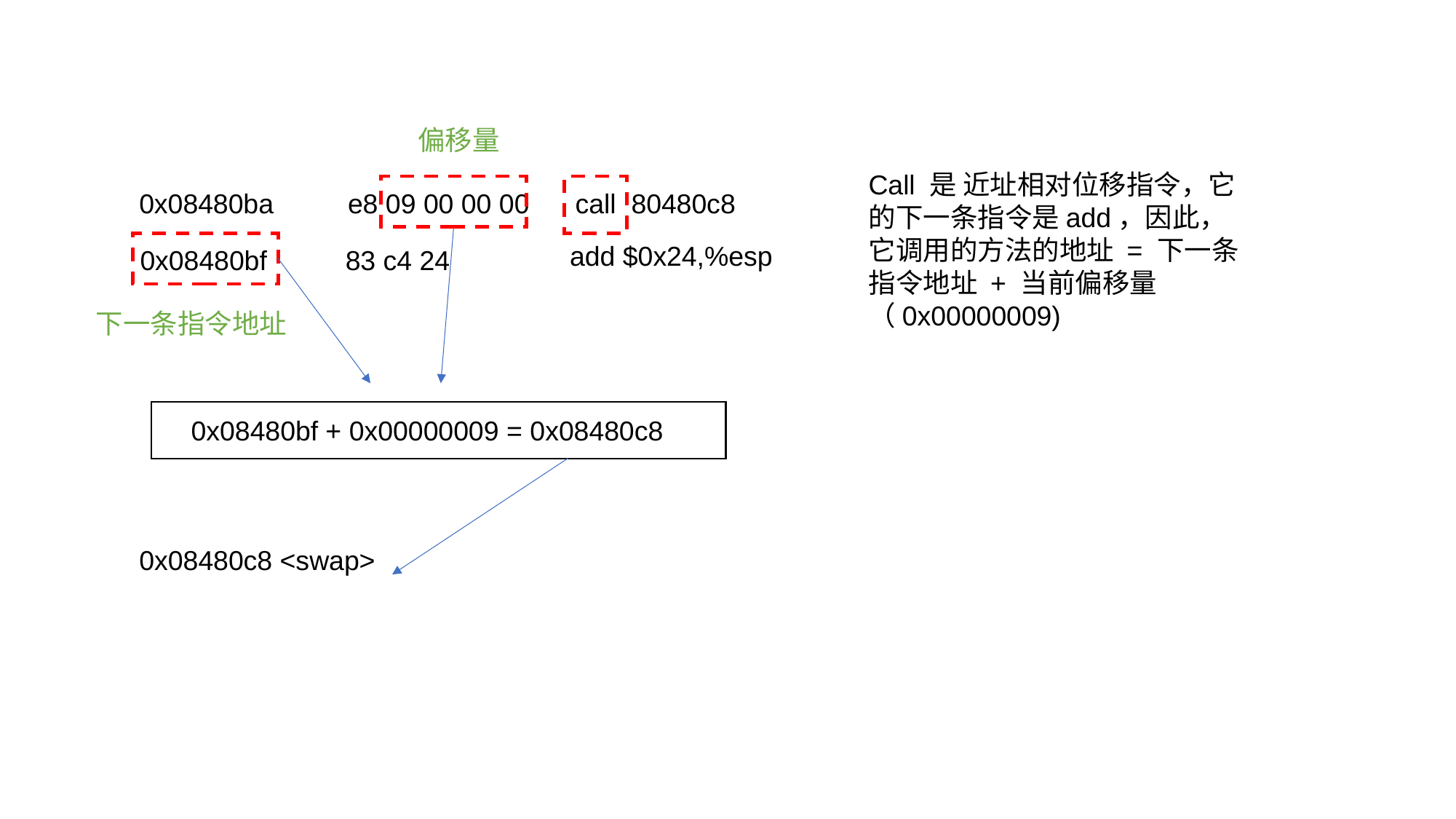

偏移量
Call 是 近址相对位移指令，它的下一条指令是add，因此，它调用的方法的地址 = 下一条指令地址 + 当前偏移量（0x00000009)

0x08480ba
e8 09 00 00 00
call  80480c8

add $0x24,%esp
0x08480bf
83 c4 24
下一条指令地址
0x08480bf + 0x00000009 = 0x08480c8
0x08480c8 <swap>